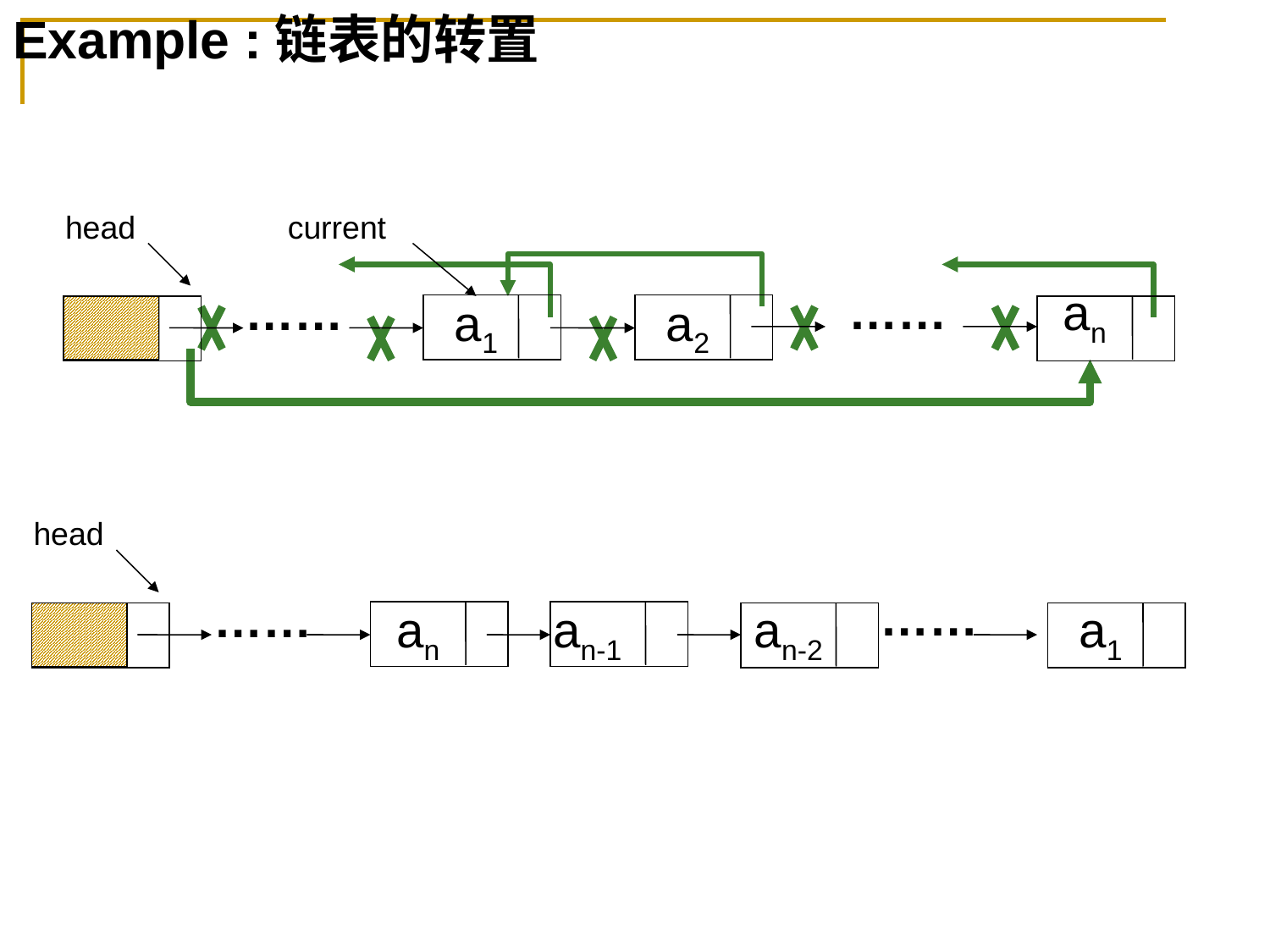

# Example :链表的转置
head
current

……
……

an
a1
a2

head

……
……

an
an-1
an-2
a1